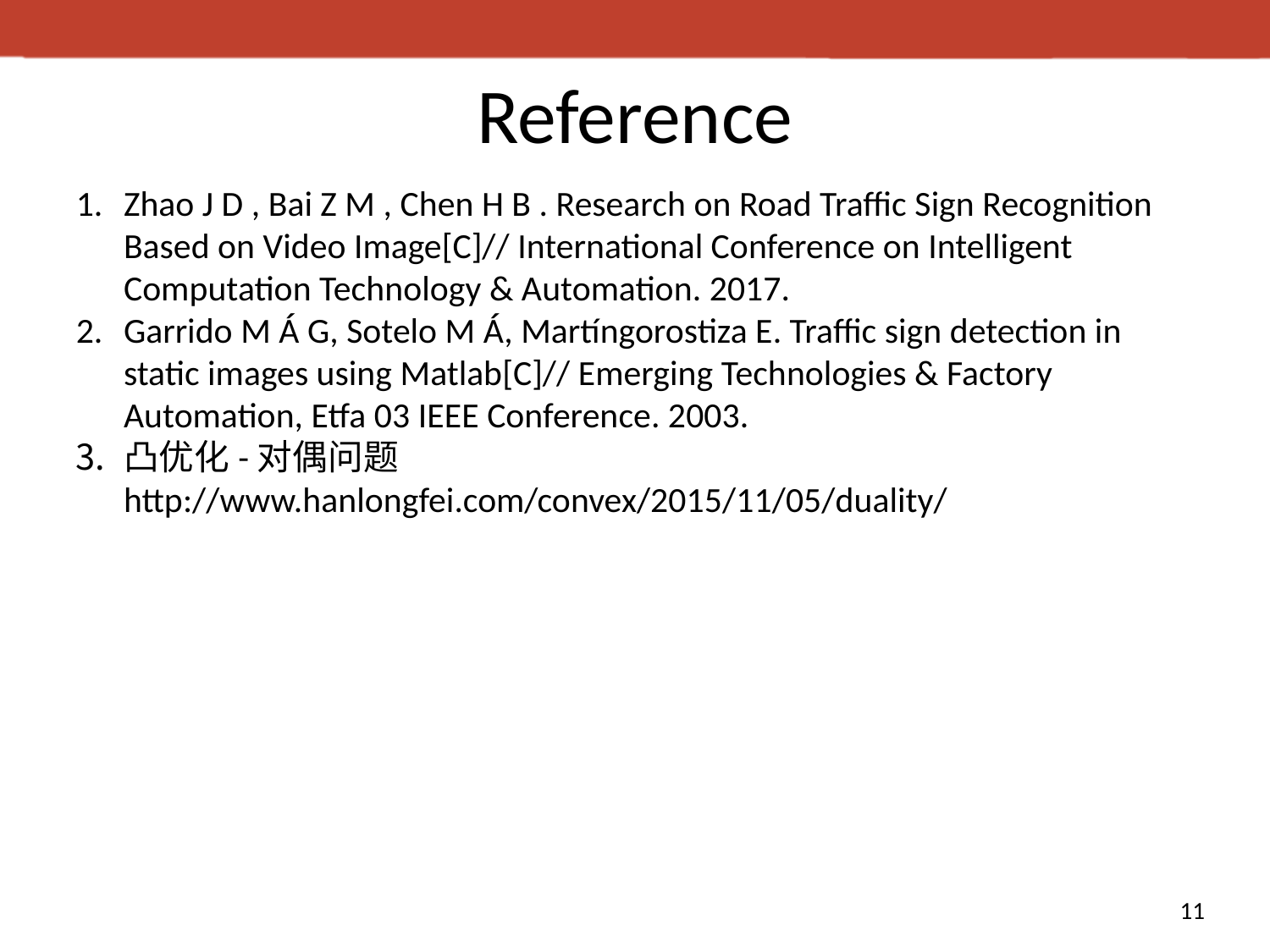

# Reference
Zhao J D , Bai Z M , Chen H B . Research on Road Traffic Sign Recognition Based on Video Image[C]// International Conference on Intelligent Computation Technology & Automation. 2017.
Garrido M Á G, Sotelo M Á, Martíngorostiza E. Traffic sign detection in static images using Matlab[C]// Emerging Technologies & Factory Automation, Etfa 03 IEEE Conference. 2003.
凸优化-对偶问题 http://www.hanlongfei.com/convex/2015/11/05/duality/